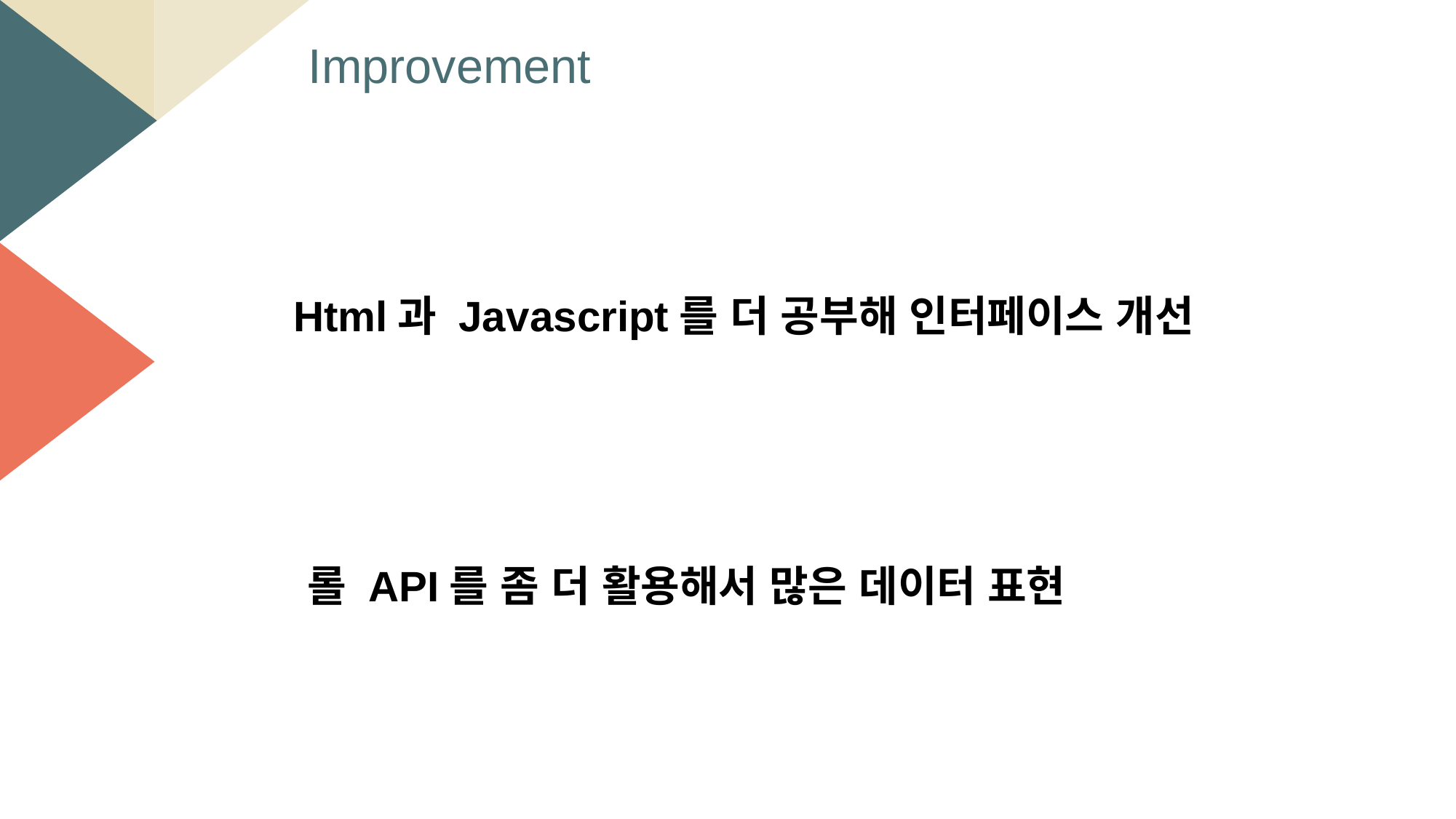

Improvement
Html과 Javascript를 더 공부해 인터페이스 개선
롤 API를 좀 더 활용해서 많은 데이터 표현